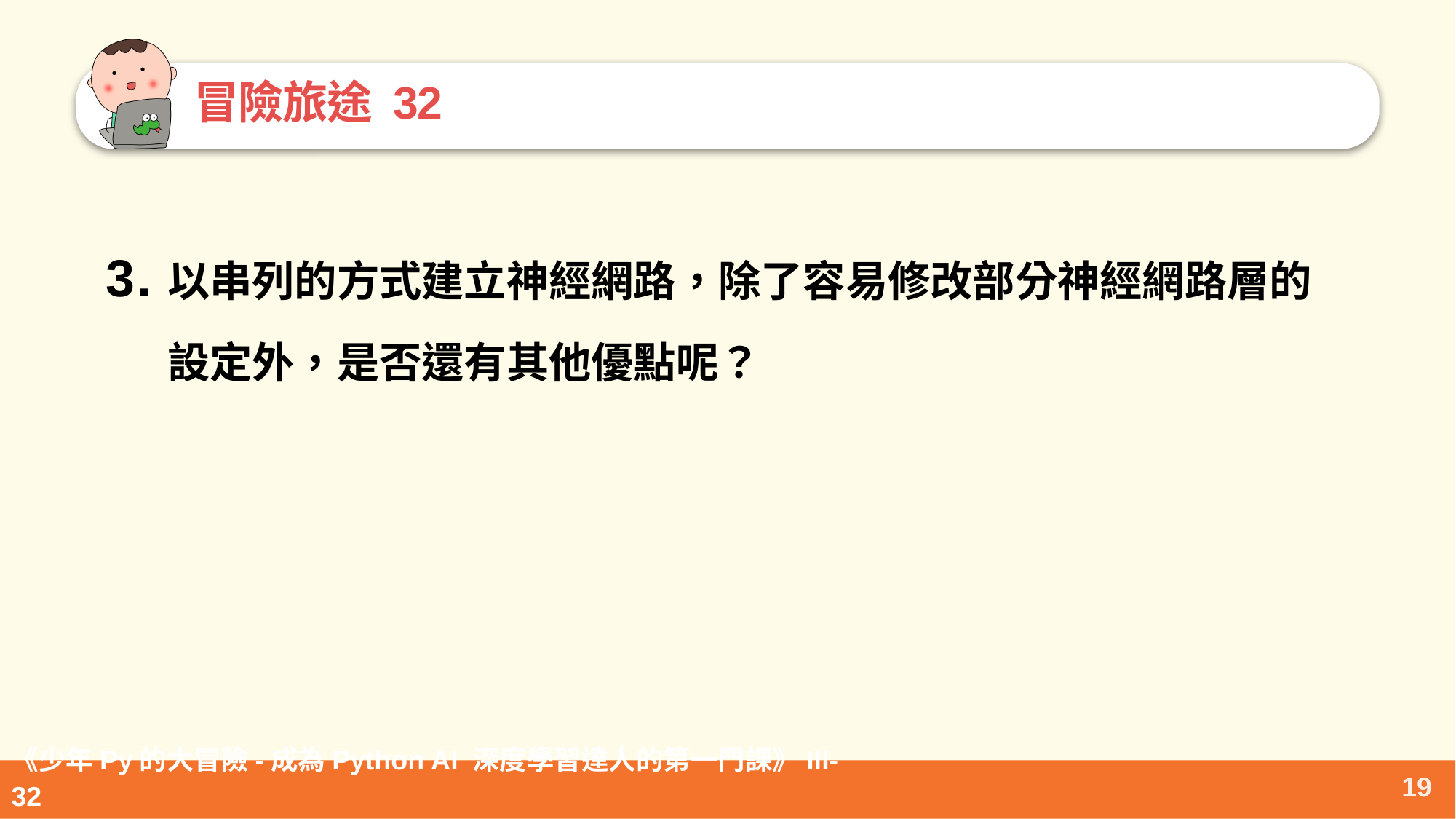

冒險旅途 32
以串列的方式建立神經網路，除了容易修改部分神經網路層的設定外，是否還有其他優點呢？
19